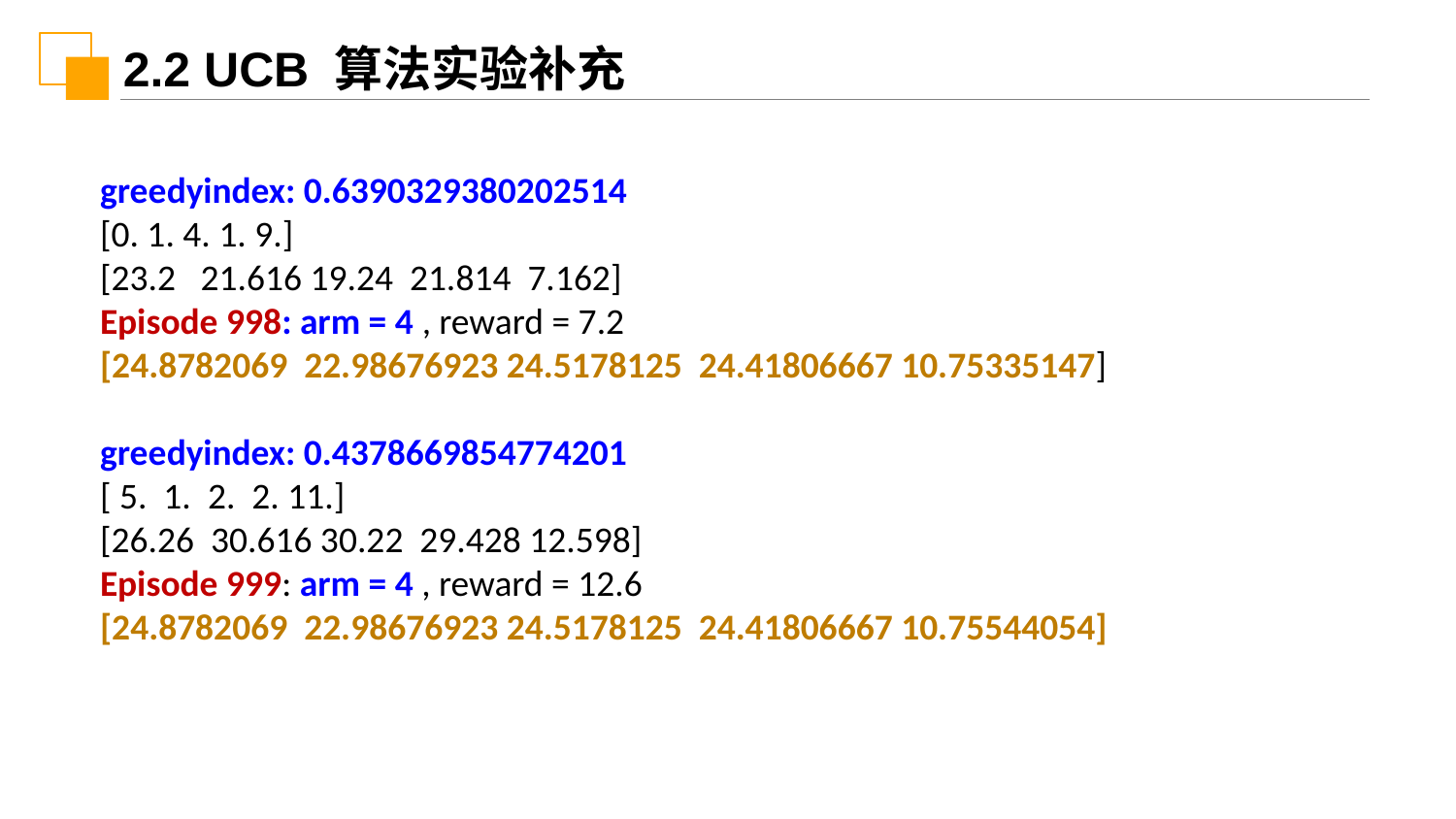

2.2 UCB 算法实验补充
greedyindex: 0.6390329380202514
[0. 1. 4. 1. 9.]
[23.2   21.616 19.24  21.814  7.162]
Episode 998: arm = 4 , reward = 7.2
[24.8782069  22.98676923 24.5178125  24.41806667 10.75335147]

greedyindex: 0.4378669854774201
[ 5.  1.  2.  2. 11.]
[26.26  30.616 30.22  29.428 12.598]
Episode 999: arm = 4 , reward = 12.6
[24.8782069  22.98676923 24.5178125  24.41806667 10.75544054]